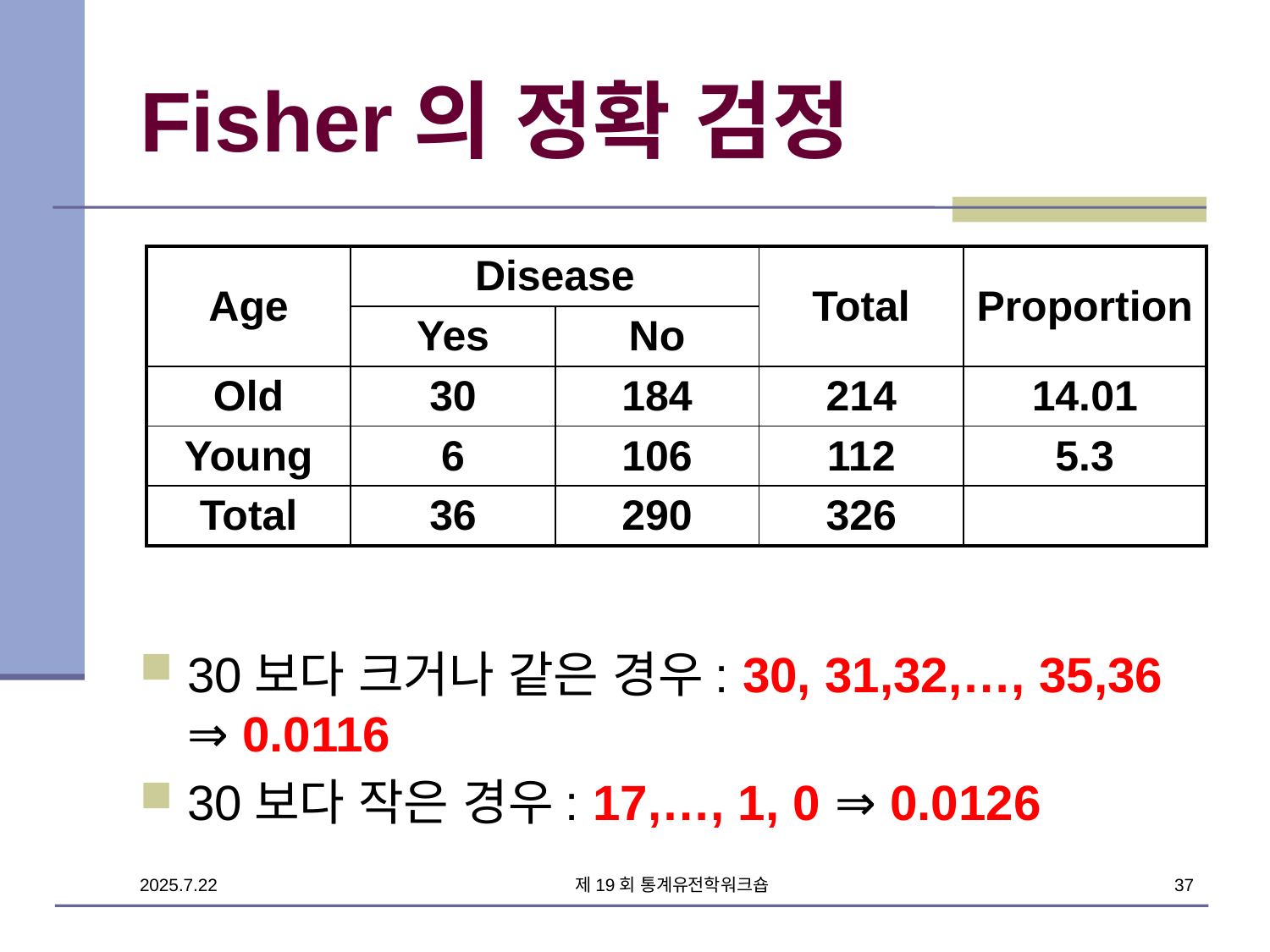

# Fisher의 정확 검정

30보다 크거나 같은 경우: 30, 31,32,…, 35,36 ⇒ 0.0116
30보다 작은 경우: 17,…, 1, 0 ⇒ 0.0126
| Age | Disease |  | Total | Proportion |
| --- | --- | --- | --- | --- |
|  | Yes | No |  |  |
| Old | 30 | 184 | 214 | 14.01 |
| Young | 6 | 106 | 112 | 5.3 |
| Total | 36 | 290 | 326 |  |
제19회 통계유전학워크숍
37
2025.7.22